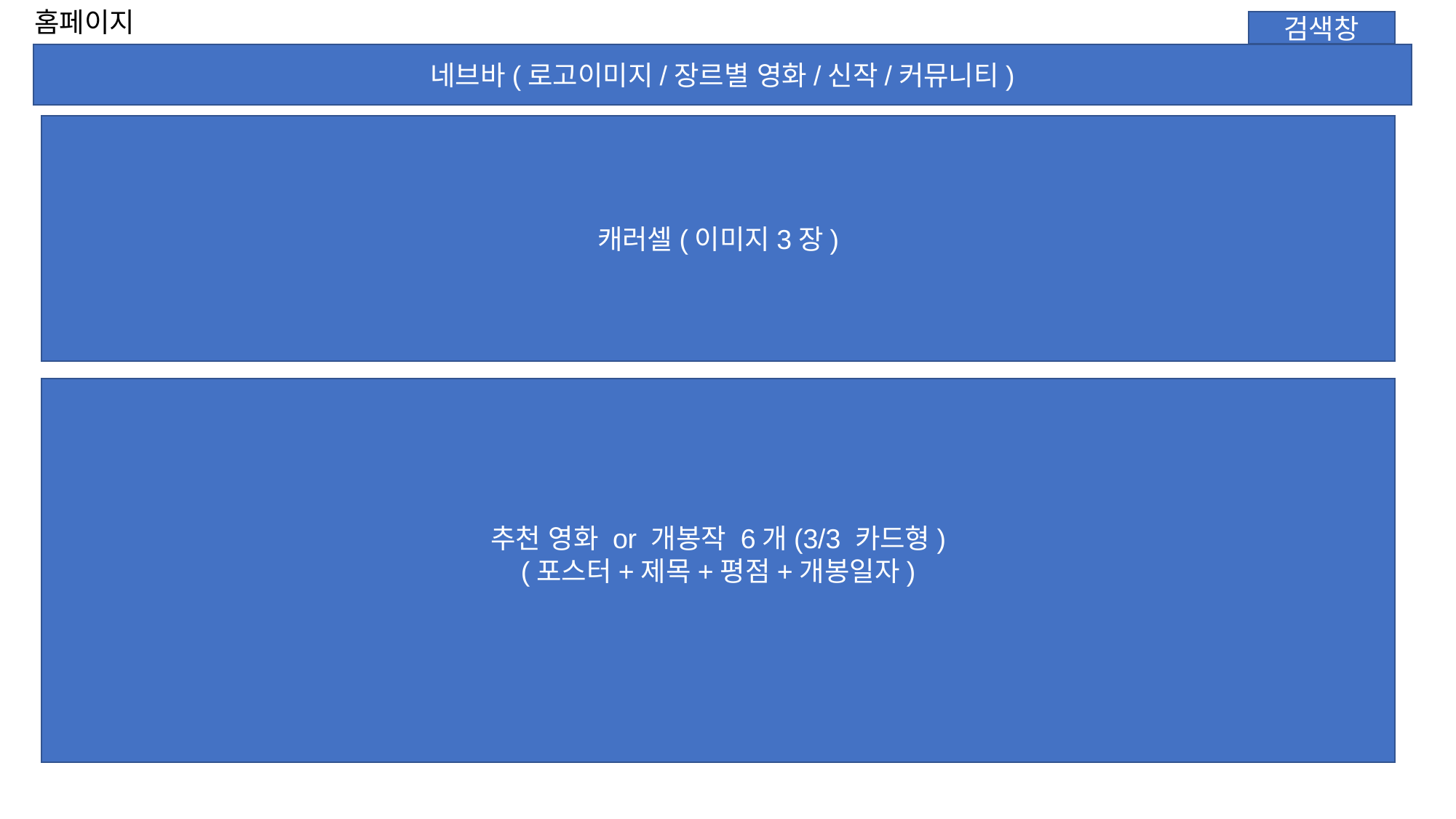

홈페이지
검색창
네브바(로고이미지/장르별 영화/신작/커뮤니티)
캐러셀(이미지3장)
추천 영화 or 개봉작 6개(3/3 카드형)
(포스터+제목+평점+개봉일자)